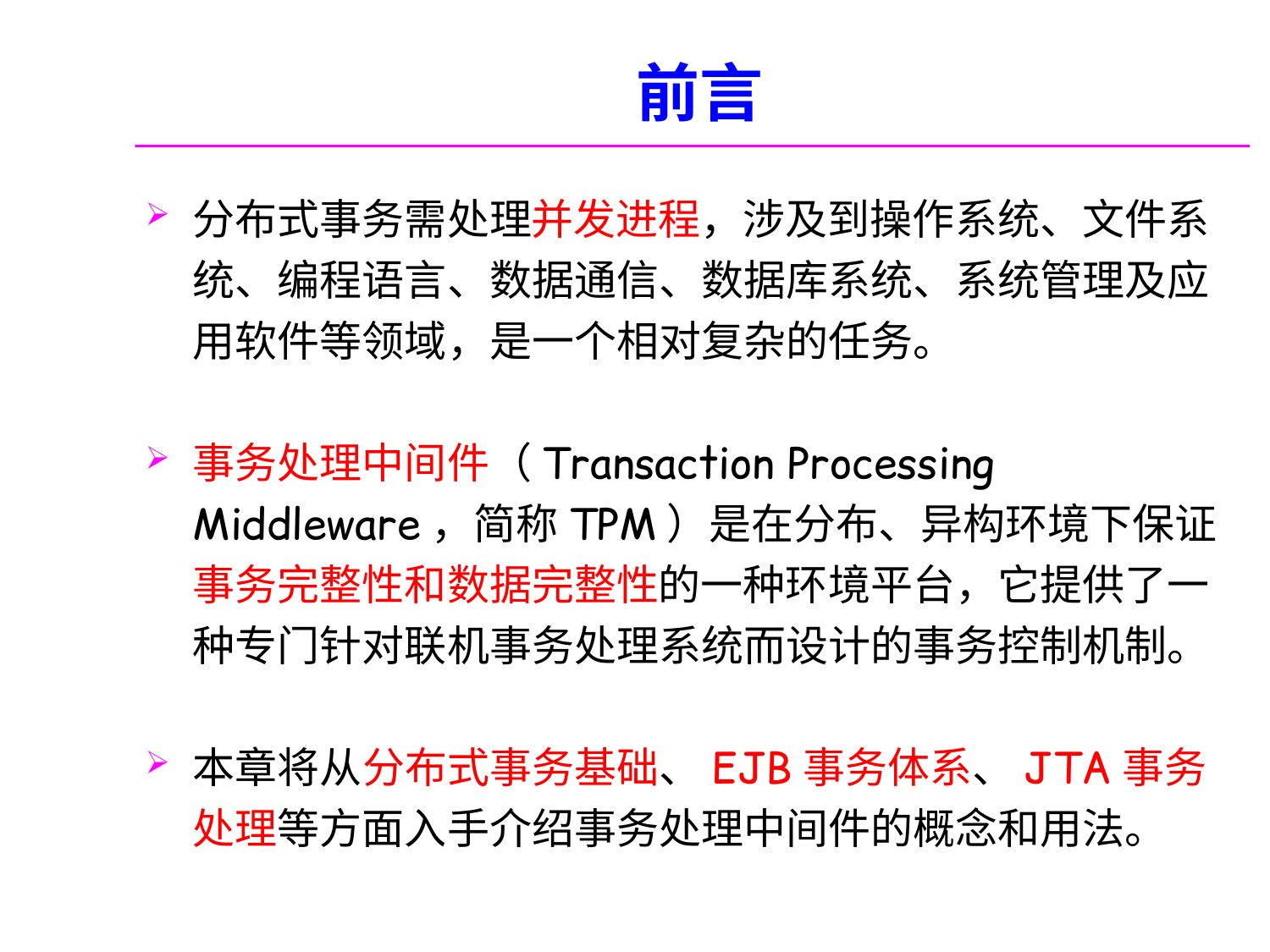

# 前言
分布式事务需处理并发进程，涉及到操作系统、文件系统、编程语言、数据通信、数据库系统、系统管理及应用软件等领域，是一个相对复杂的任务。

事务处理中间件（Transaction Processing Middleware，简称TPM）是在分布、异构环境下保证事务完整性和数据完整性的一种环境平台，它提供了一种专门针对联机事务处理系统而设计的事务控制机制。

本章将从分布式事务基础、EJB事务体系、JTA事务处理等方面入手介绍事务处理中间件的概念和用法。
2